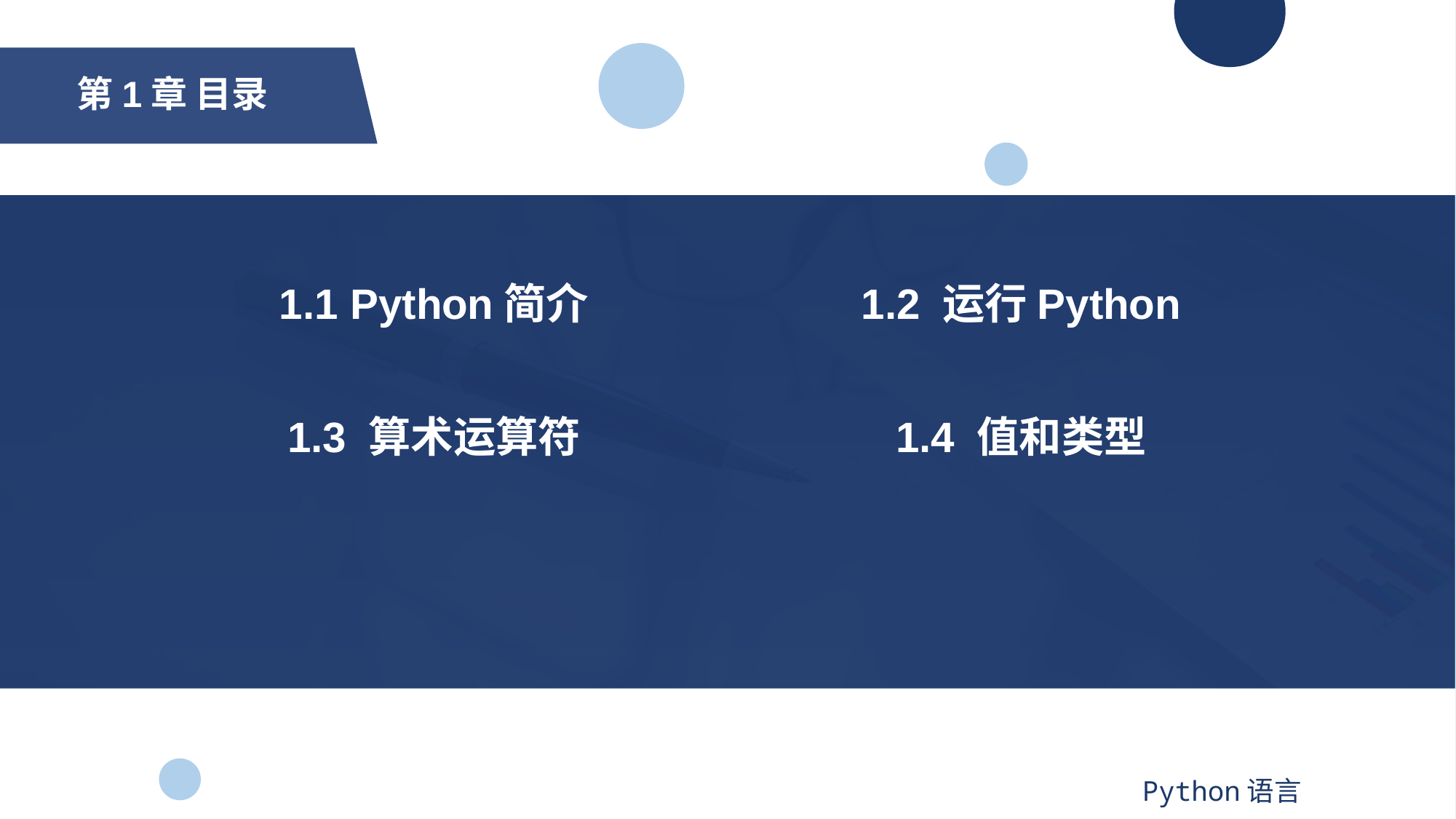

# 第1章 目录
1.1 Python简介
1.2 运行Python
1.3 算术运算符
1.4 值和类型